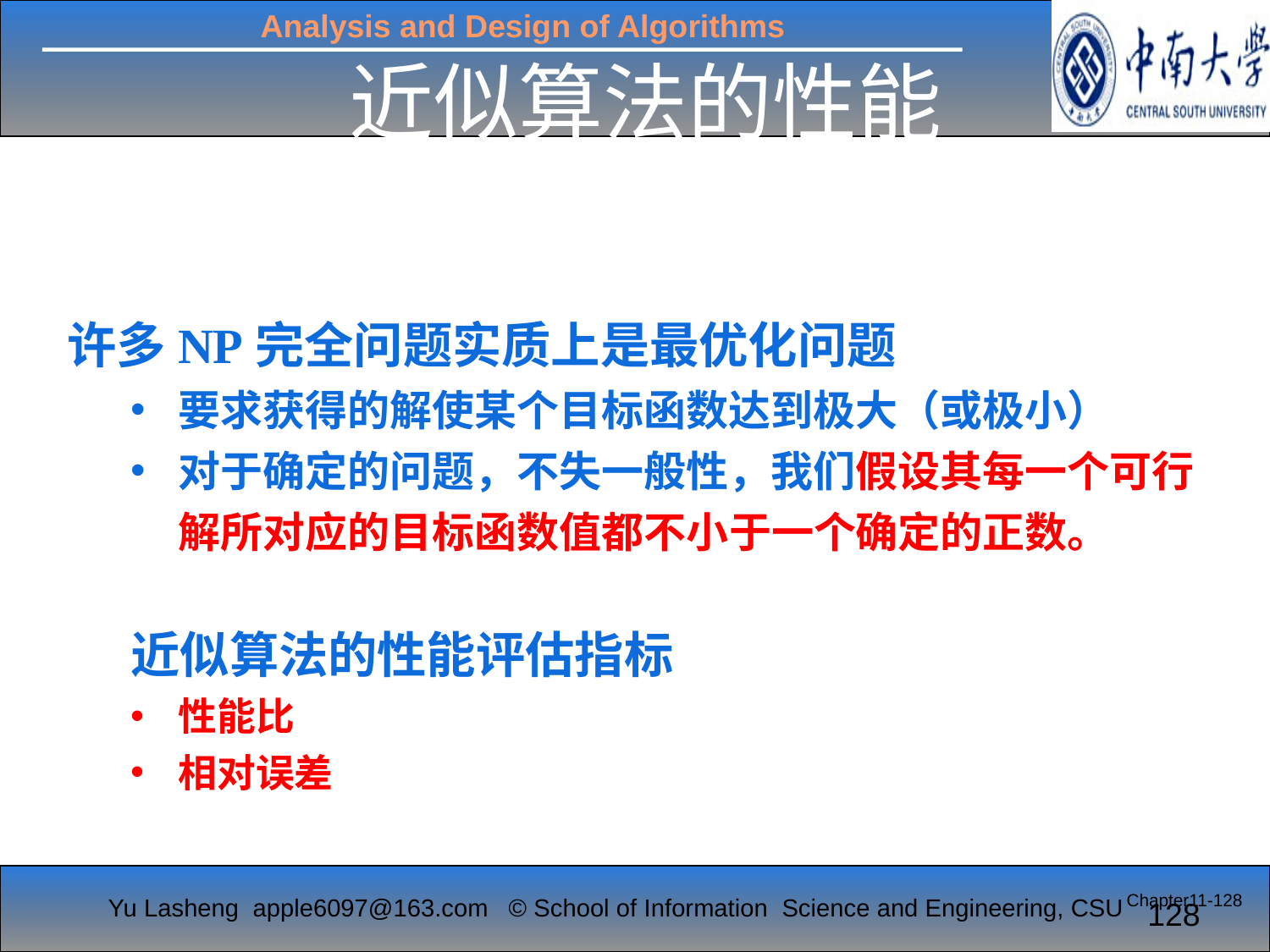

近似算法的性能
#

许多NP完全问题实质上是最优化问题
要求获得的解使某个目标函数达到极大（或极小）
对于确定的问题，不失一般性，我们假设其每一个可行解所对应的目标函数值都不小于一个确定的正数。

近似算法的性能评估指标
性能比
相对误差
Chapter11-128
128